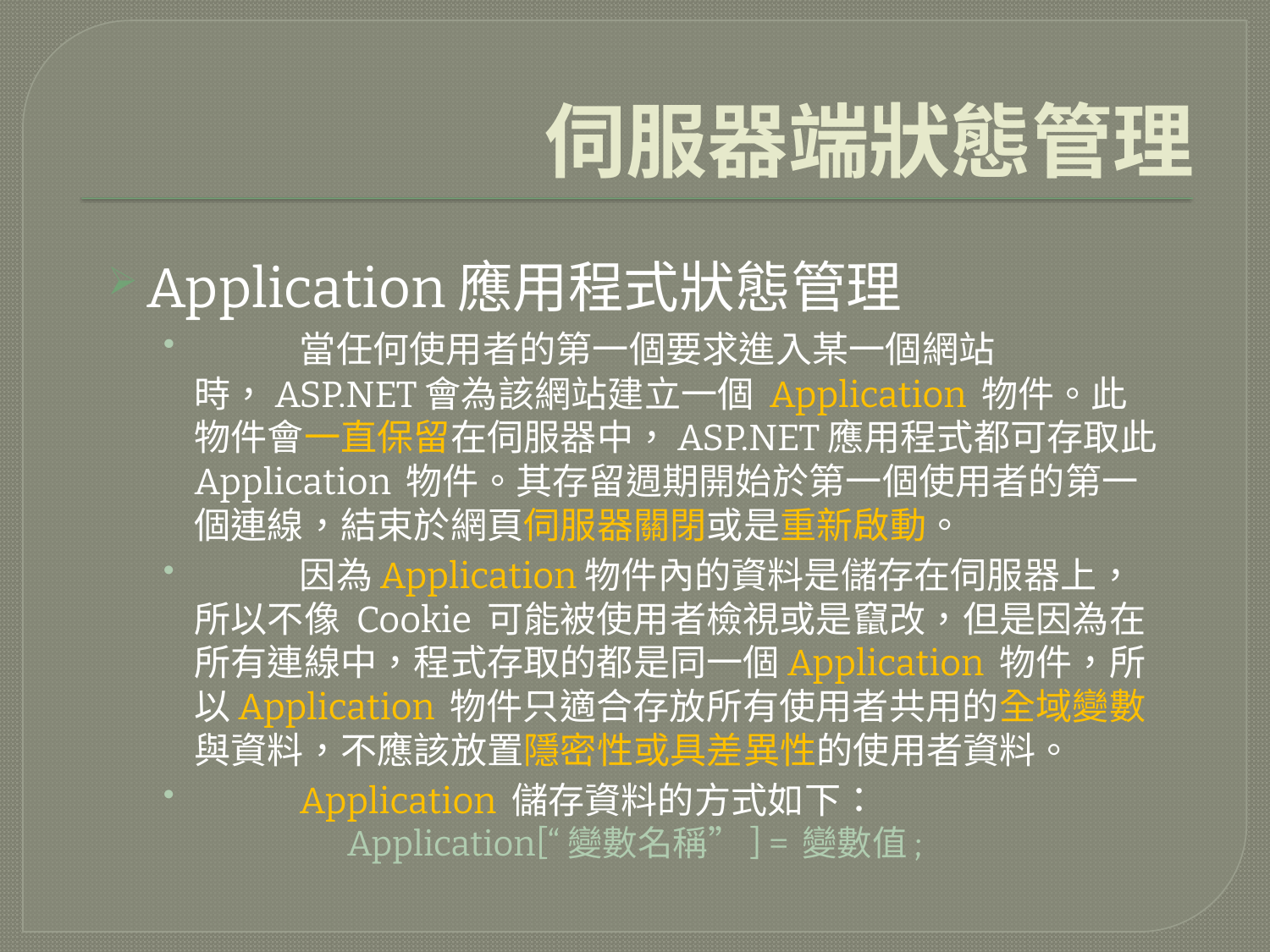

# 伺服器端狀態管理
Application應用程式狀態管理
	當任何使用者的第一個要求進入某一個網站時，ASP.NET會為該網站建立一個 Application 物件。此物件會一直保留在伺服器中，ASP.NET應用程式都可存取此Application 物件。其存留週期開始於第一個使用者的第一個連線，結束於網頁伺服器關閉或是重新啟動。
	因為Application物件內的資料是儲存在伺服器上，所以不像 Cookie 可能被使用者檢視或是竄改，但是因為在所有連線中，程式存取的都是同一個Application 物件，所以Application 物件只適合存放所有使用者共用的全域變數與資料，不應該放置隱密性或具差異性的使用者資料。
	Application 儲存資料的方式如下：
Application[“變數名稱”] = 變數值;